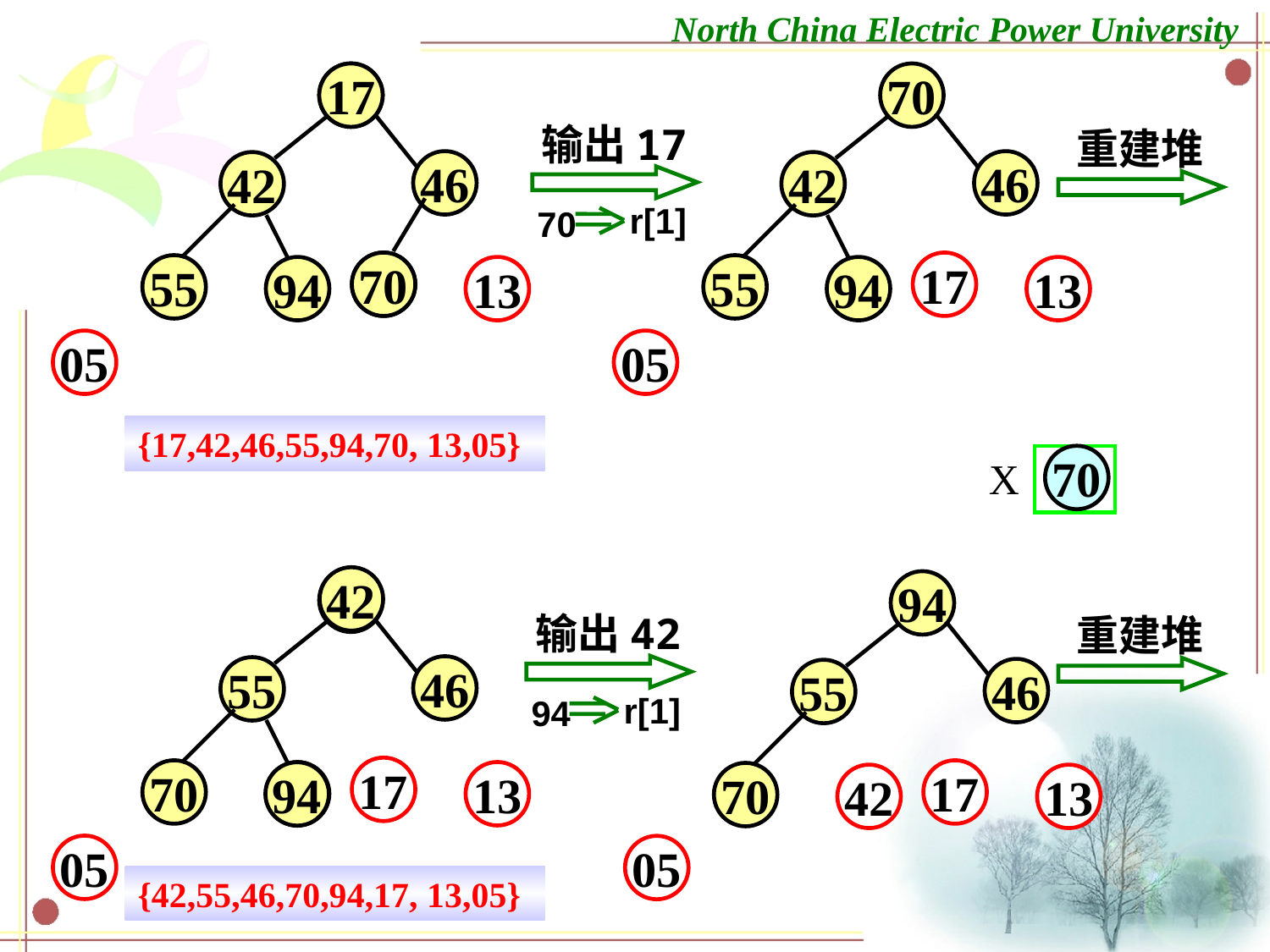

17
17
70
输出17

r[1]
70

重建堆

46
46
42
42

70
70
17
55
55
94
13
94
13
05
05
{17,42,46,55,94,70, 13,05}

70
X

42
42
94
输出42

r[1]
94

重建堆

46
55
46
55

17
70
17
94
13
94
70
42
13
05
05
{42,55,46,70,94,17, 13,05}